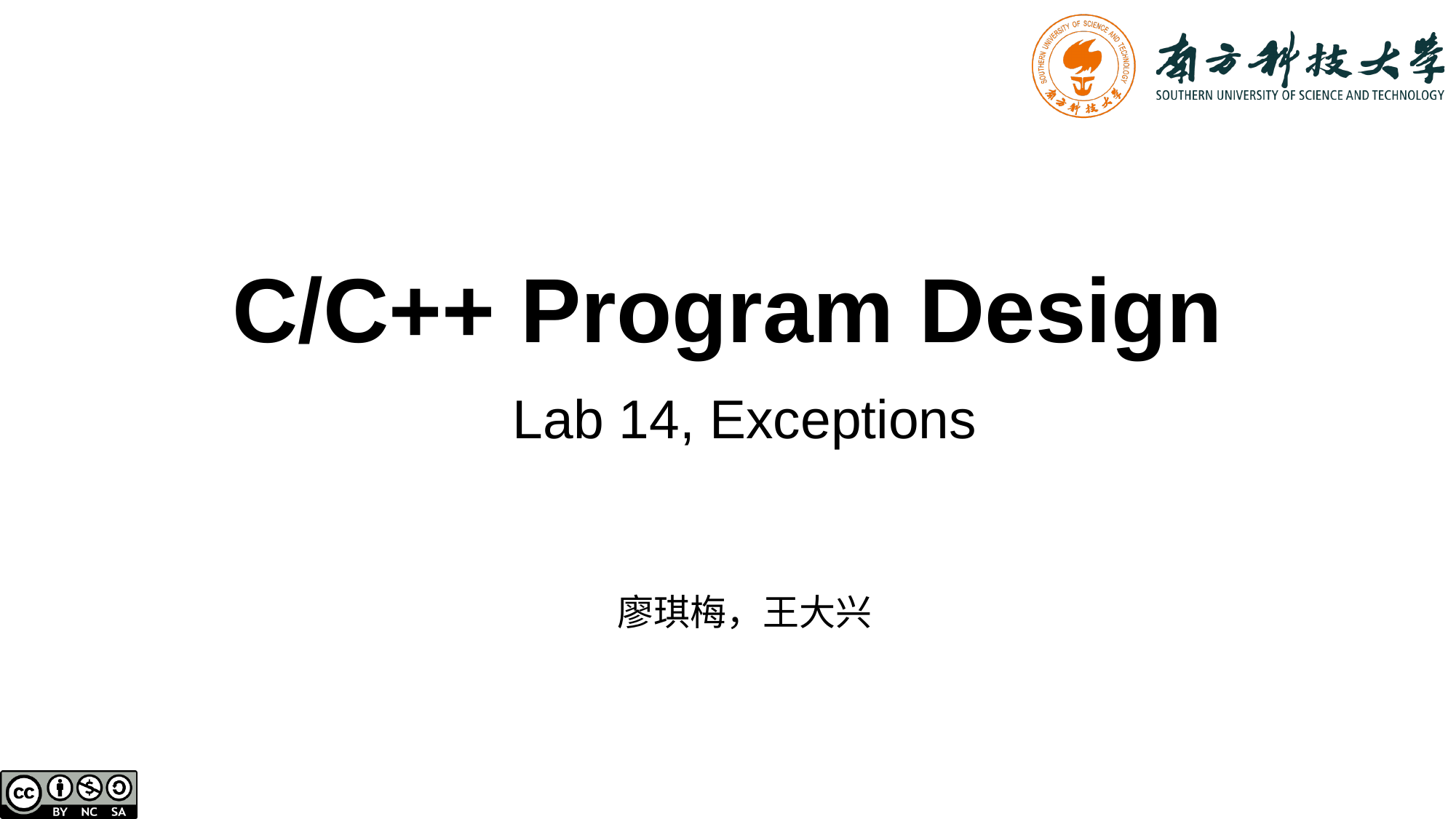

# C/C++ Program Design
Lab 14, Exceptions

廖琪梅，王大兴